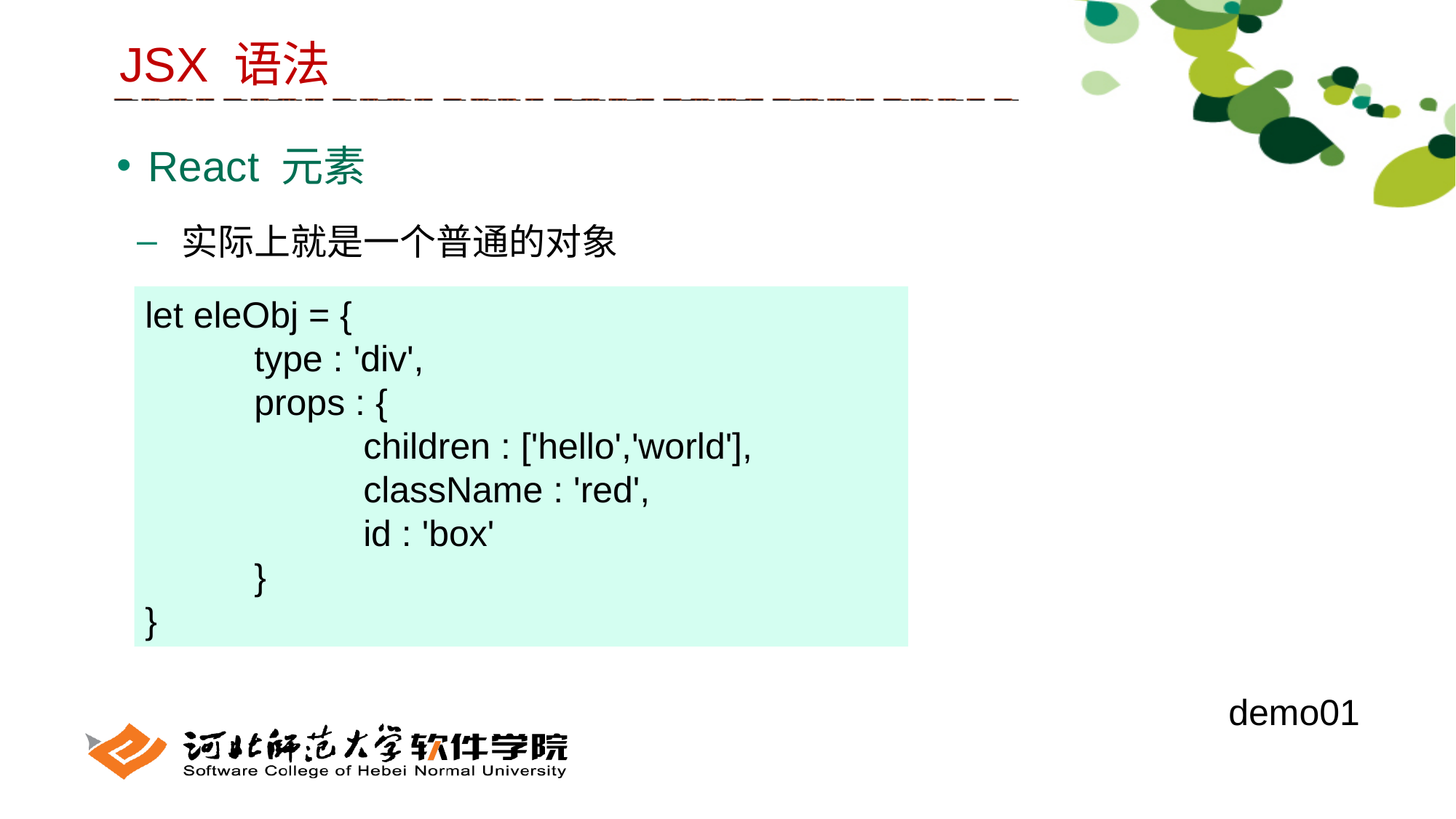

JSX 语法
 React 元素
 实际上就是一个普通的对象

let eleObj = {
	type : 'div',
	props : {
		children : ['hello','world'],
		className : 'red',
		id : 'box'
	}
}
demo01